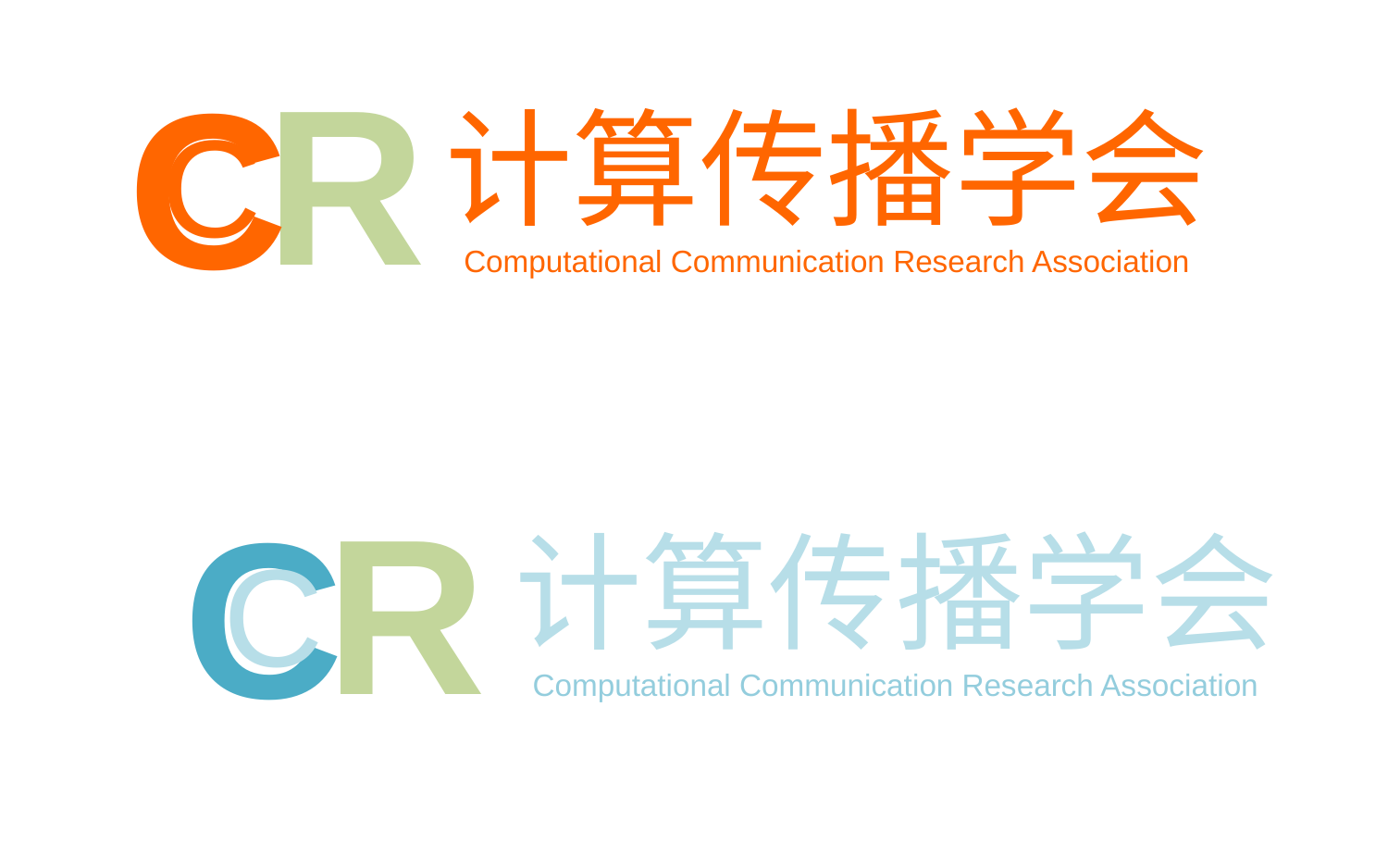

R
C
C
计算传播学会
Computational Communication Research Association
R
C
C
计算传播学会
Computational Communication Research Association